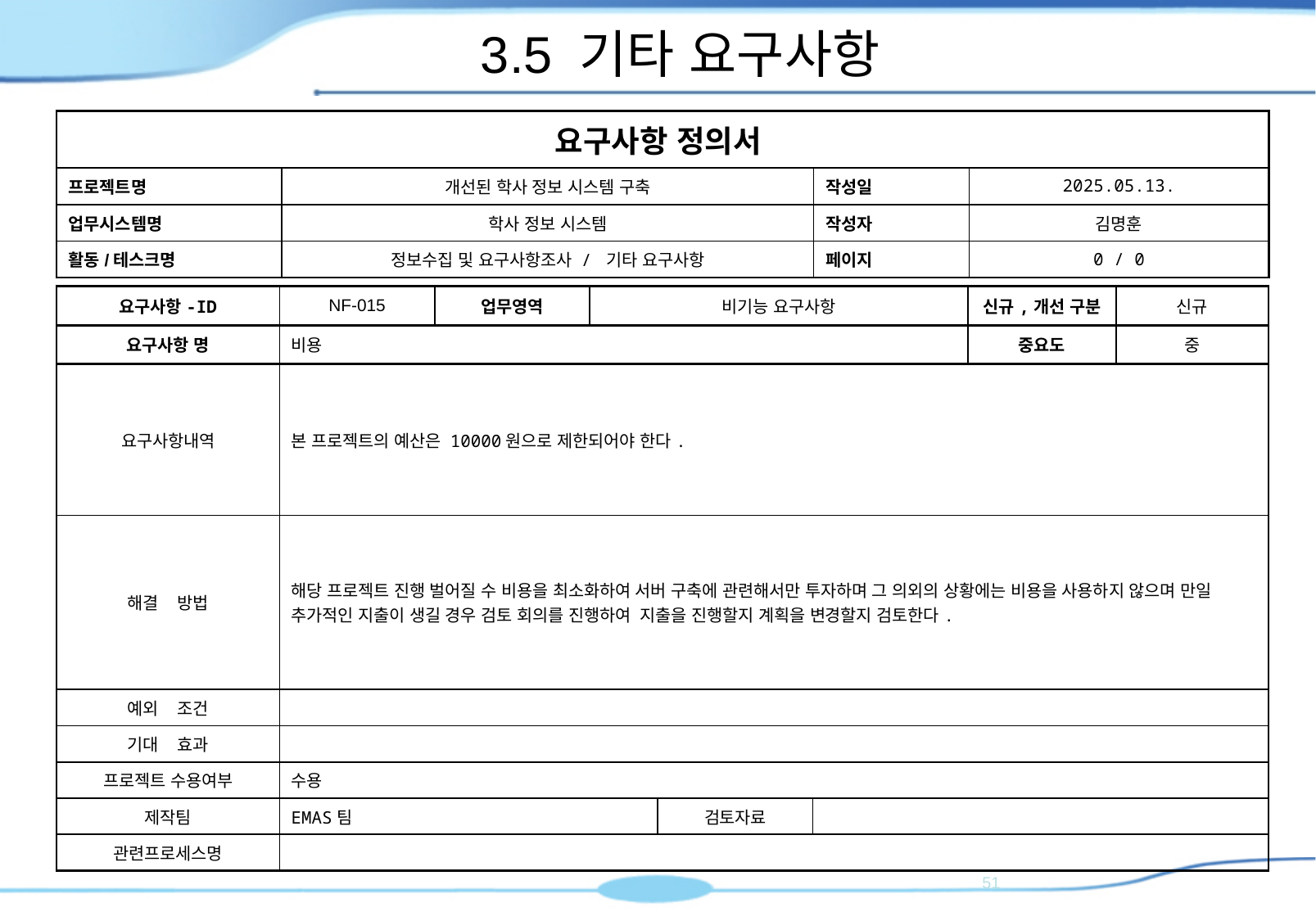

# 3.5 기타 요구사항
| 요구사항 정의서 |  |  |  |
| --- | --- | --- | --- |
| 프로젝트명 | 개선된 학사 정보 시스템 구축 | 작성일 | 2025.05.13. |
| 업무시스템명 | 학사 정보 시스템 | 작성자 | 김명훈 |
| 활동/테스크명 | 정보수집 및 요구사항조사 / 기타 요구사항 | 페이지 | 0 / 0 |
| 요구사항-ID | NF-015 | 업무영역 | 비기능 요구사항 |  |  | 신규,개선 구분 | 신규 |
| --- | --- | --- | --- | --- | --- | --- | --- |
| 요구사항 명 | 비용 |  |  |  |  | 중요도 | 중 |
| 요구사항내역 | 본 프로젝트의 예산은 10000원으로 제한되어야 한다. |  |  |  |  |  |  |
| 해결 방법 | 해당 프로젝트 진행 벌어질 수 비용을 최소화하여 서버 구축에 관련해서만 투자하며 그 의외의 상황에는 비용을 사용하지 않으며 만일 추가적인 지출이 생길 경우 검토 회의를 진행하여 지출을 진행할지 계획을 변경할지 검토한다. |  |  |  |  |  |  |
| 예외 조건 |  |  |  |  |  |  |  |
| 기대 효과 |  |  |  |  |  |  |  |
| 프로젝트 수용여부 | 수용 |  |  |  |  |  |  |
| 제작팀 | EMAS팀 |  |  | 검토자료 |  |  |  |
| 관련프로세스명 |  |  |  |  |  |  |  |
51